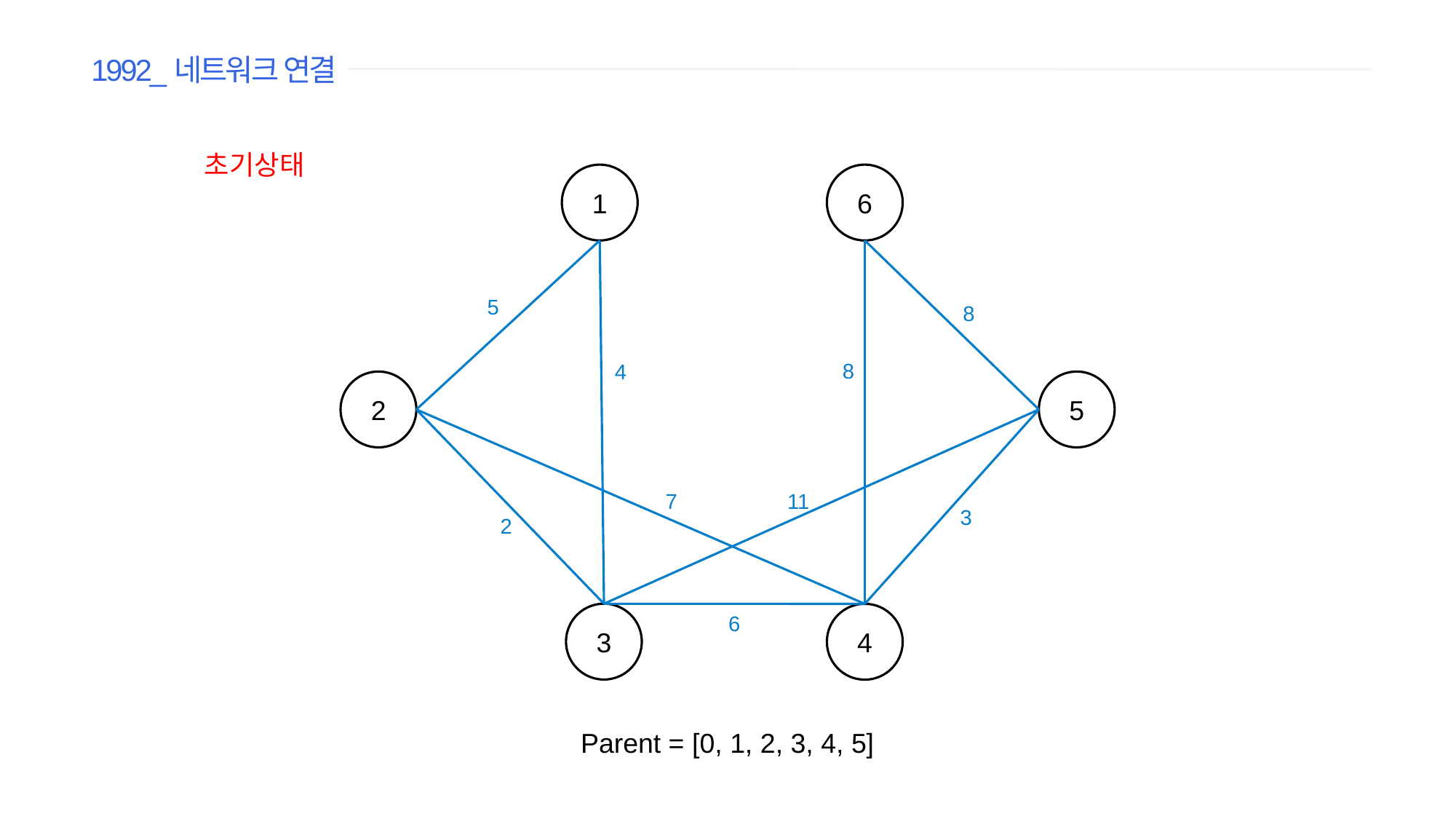

1992_네트워크 연결
초기상태
1
6
5
8
8
4
2
5
11
7
3
2
3
4
6
Parent = [0, 1, 2, 3, 4, 5]